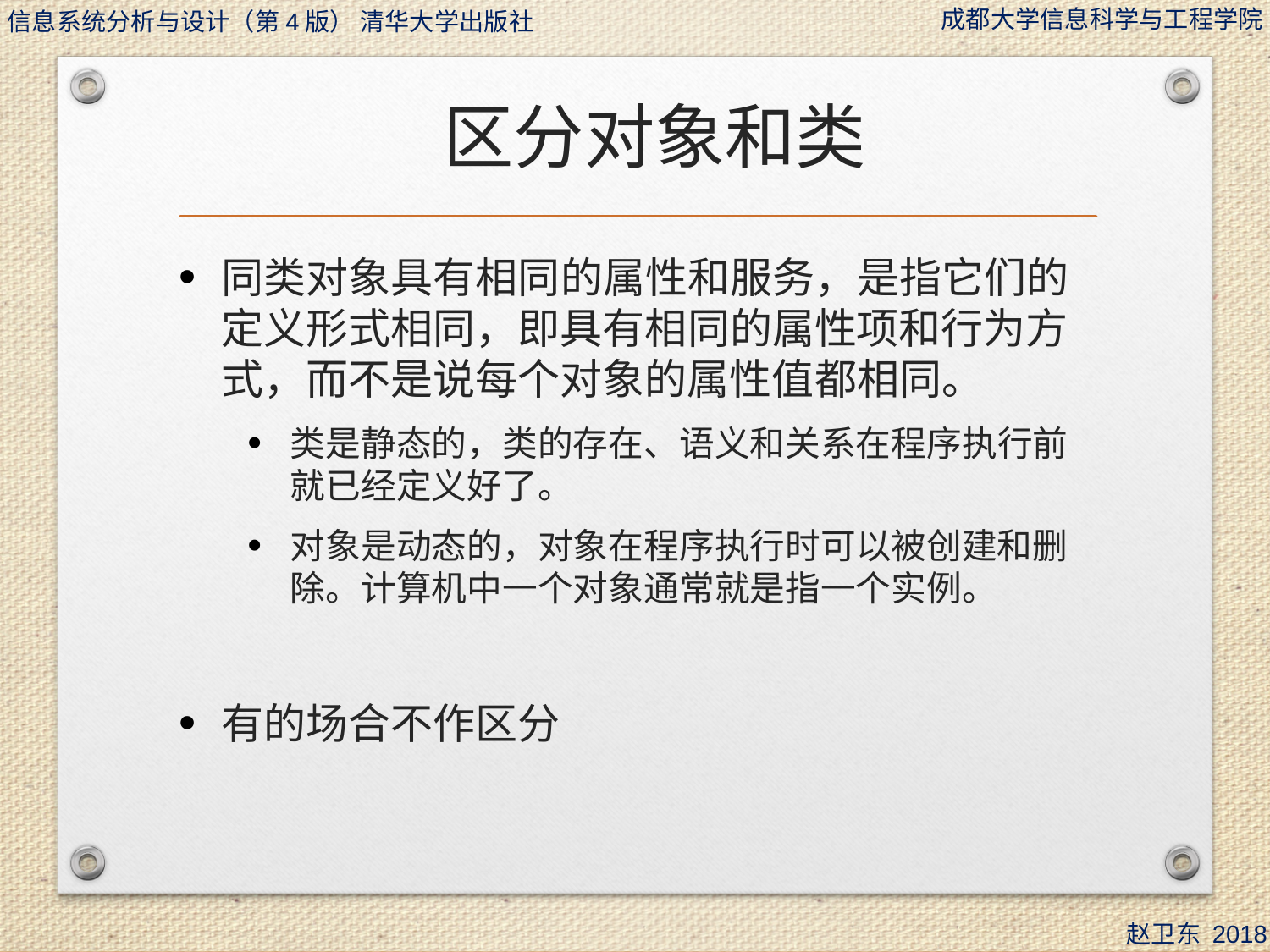

# 区分对象和类
同类对象具有相同的属性和服务，是指它们的定义形式相同，即具有相同的属性项和行为方式，而不是说每个对象的属性值都相同。
类是静态的，类的存在、语义和关系在程序执行前就已经定义好了。
对象是动态的，对象在程序执行时可以被创建和删除。计算机中一个对象通常就是指一个实例。

有的场合不作区分